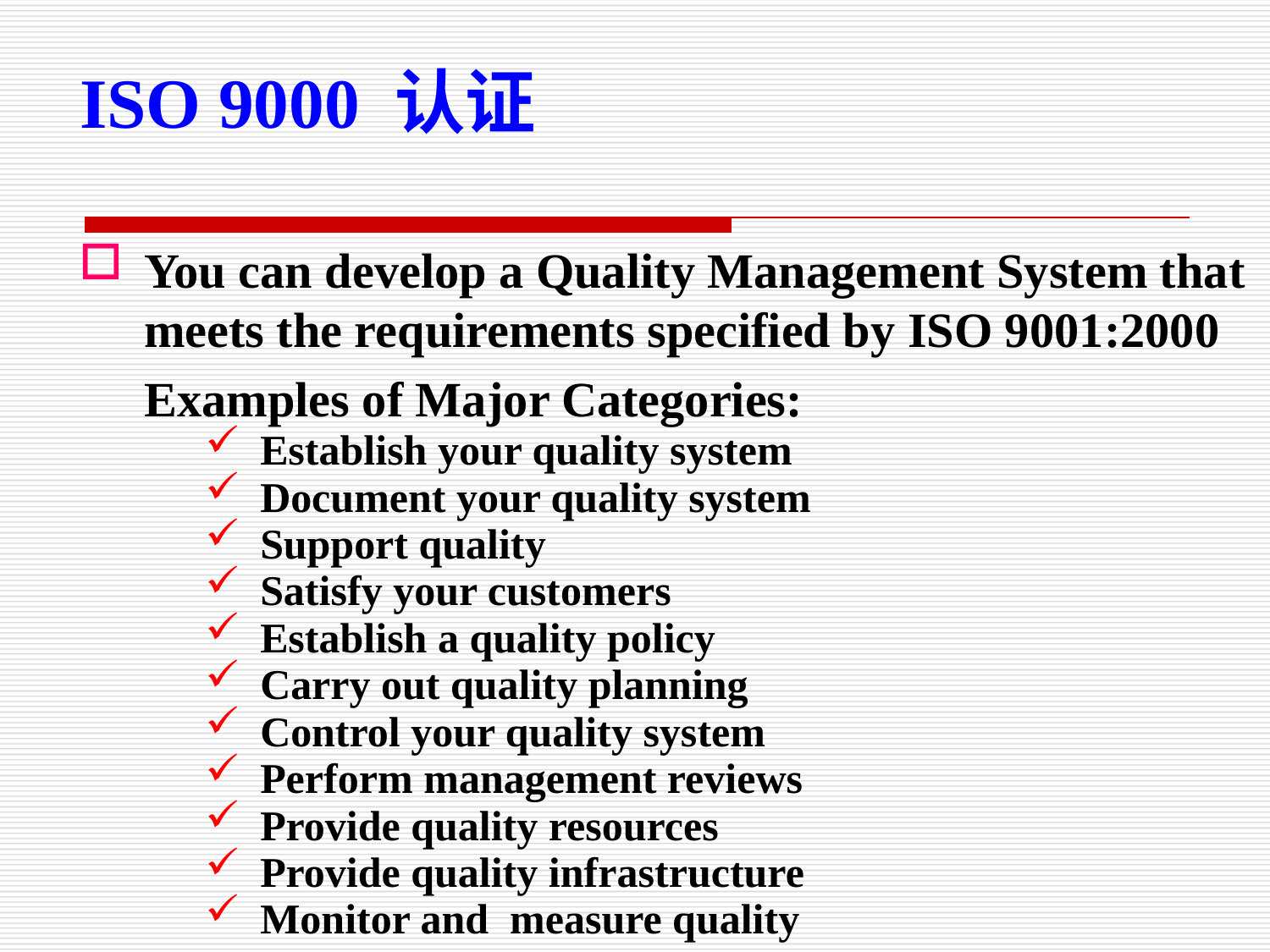

ISO 9000 认证
You can develop a Quality Management System that meets the requirements specified by ISO 9001:2000
Examples of Major Categories:
Establish your quality system
Document your quality system
Support quality
Satisfy your customers
Establish a quality policy
Carry out quality planning
Control your quality system
Perform management reviews
Provide quality resources
Provide quality infrastructure
Monitor and  measure quality